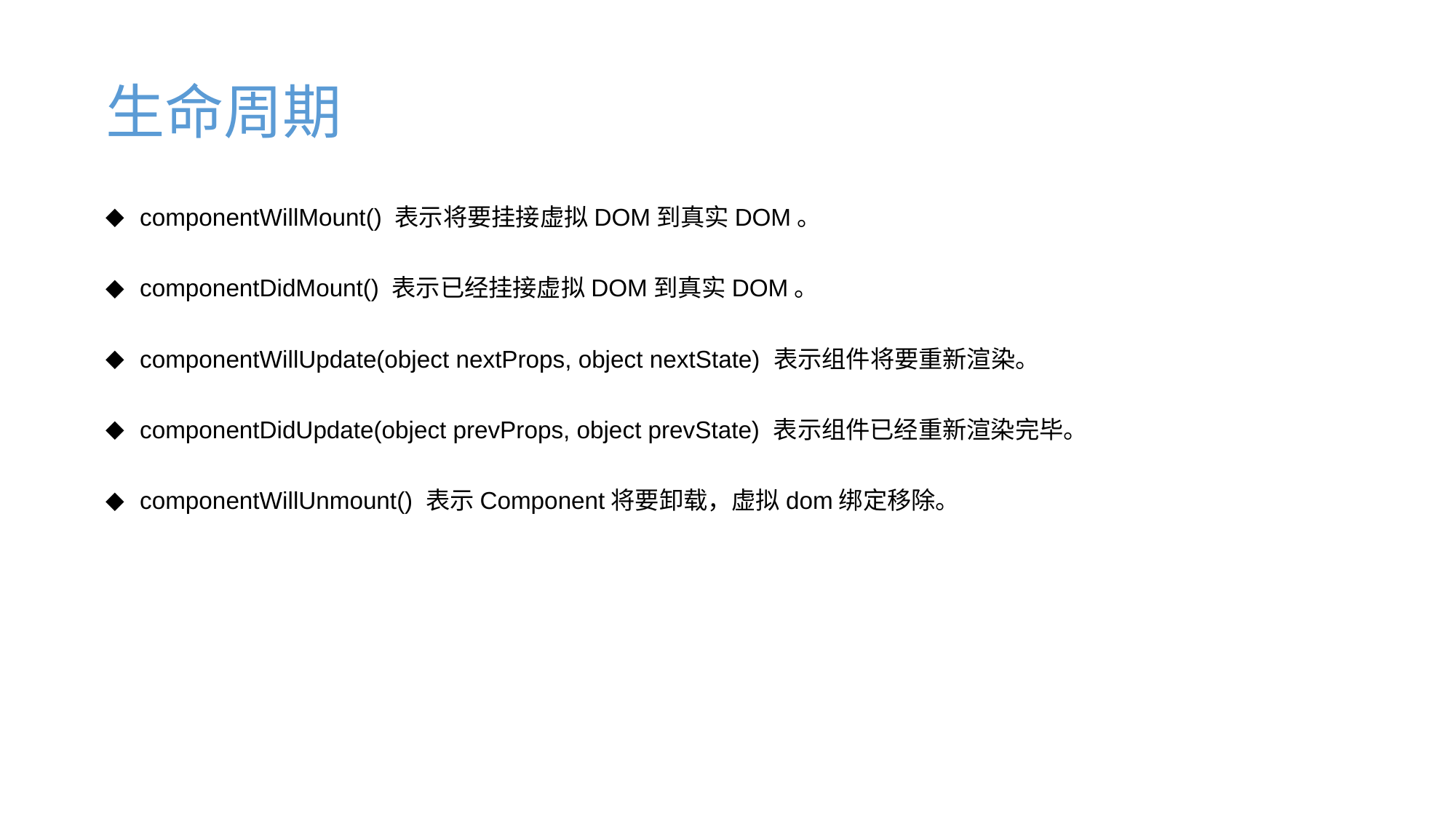

# 生命周期
componentWillMount() 表示将要挂接虚拟DOM到真实DOM。
componentDidMount() 表示已经挂接虚拟DOM到真实DOM。
componentWillUpdate(object nextProps, object nextState) 表示组件将要重新渲染。
componentDidUpdate(object prevProps, object prevState) 表示组件已经重新渲染完毕。
componentWillUnmount() 表示Component将要卸载，虚拟dom绑定移除。